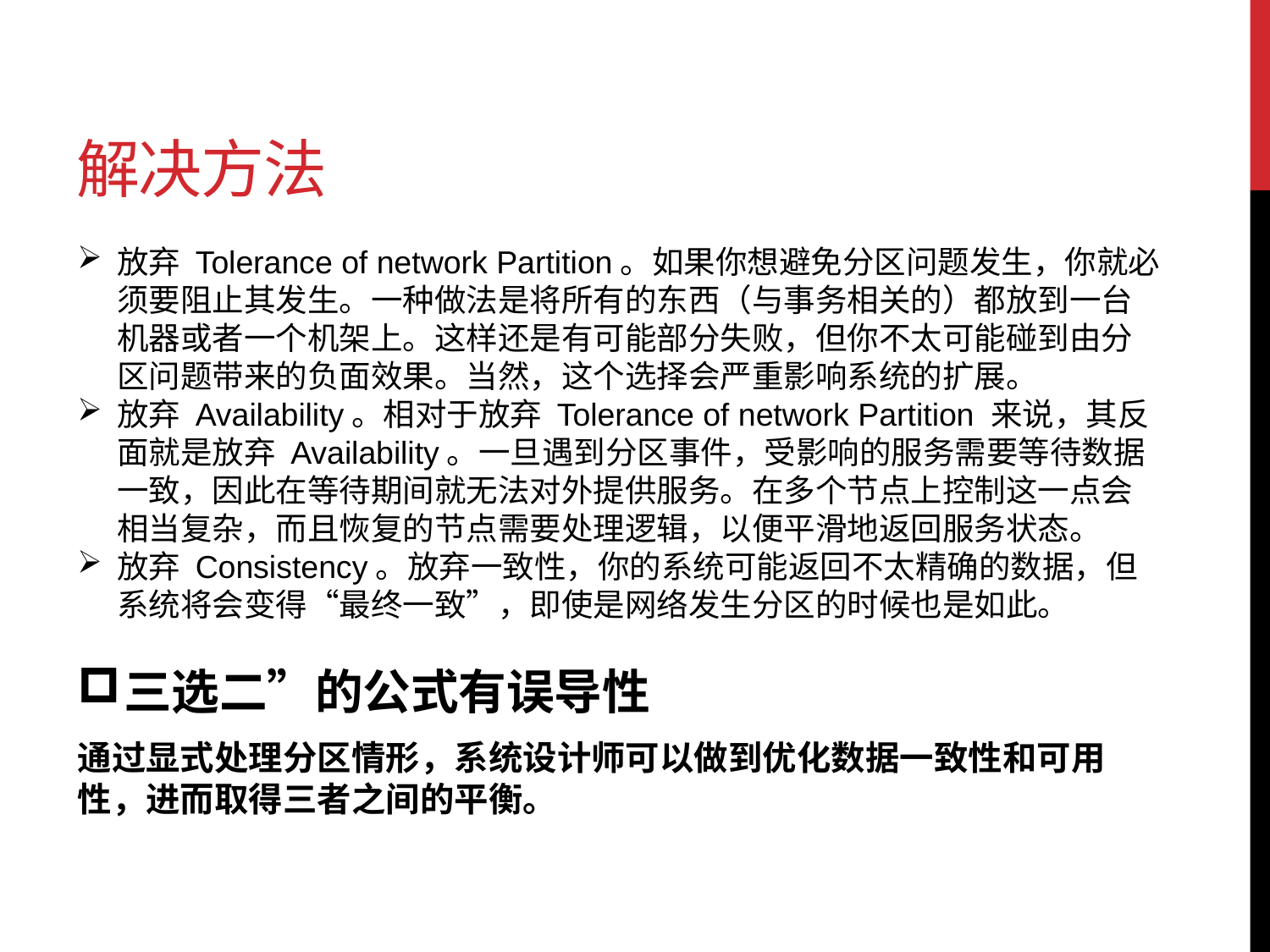

# 解决方法
放弃 Tolerance of network Partition。如果你想避免分区问题发生，你就必须要阻止其发生。一种做法是将所有的东西（与事务相关的）都放到一台机器或者一个机架上。这样还是有可能部分失败，但你不太可能碰到由分区问题带来的负面效果。当然，这个选择会严重影响系统的扩展。
放弃 Availability。相对于放弃 Tolerance of network Partition 来说，其反面就是放弃 Availability。一旦遇到分区事件，受影响的服务需要等待数据一致，因此在等待期间就无法对外提供服务。在多个节点上控制这一点会相当复杂，而且恢复的节点需要处理逻辑，以便平滑地返回服务状态。
放弃 Consistency。放弃一致性，你的系统可能返回不太精确的数据，但系统将会变得“最终一致”，即使是网络发生分区的时候也是如此。
三选二”的公式有误导性
通过显式处理分区情形，系统设计师可以做到优化数据一致性和可用性，进而取得三者之间的平衡。